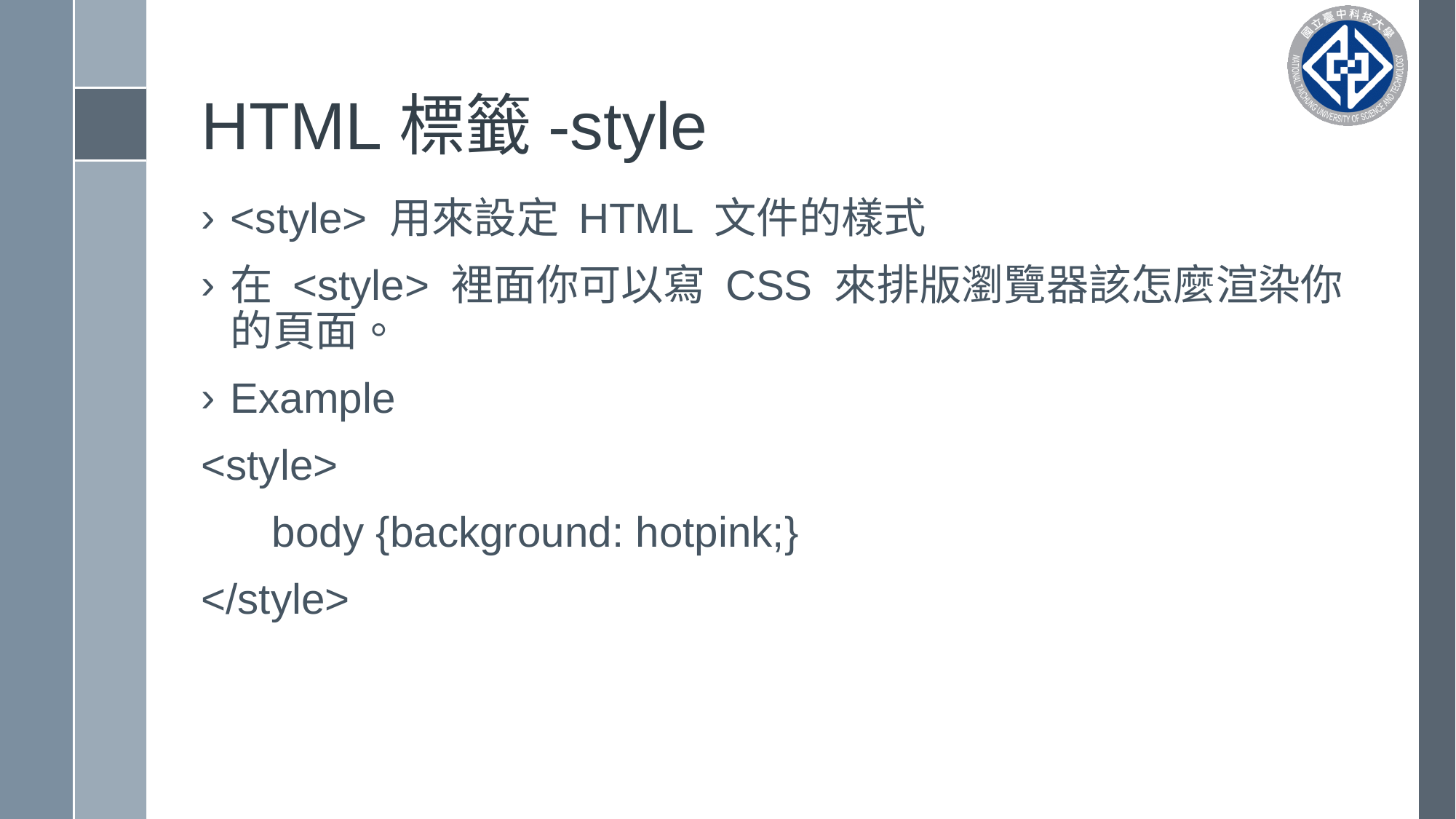

# HTML標籤-style
<style> 用來設定 HTML 文件的樣式
在 <style> 裡面你可以寫 CSS 來排版瀏覽器該怎麼渲染你的頁面。
Example
<style>
      body {background: hotpink;}
</style>